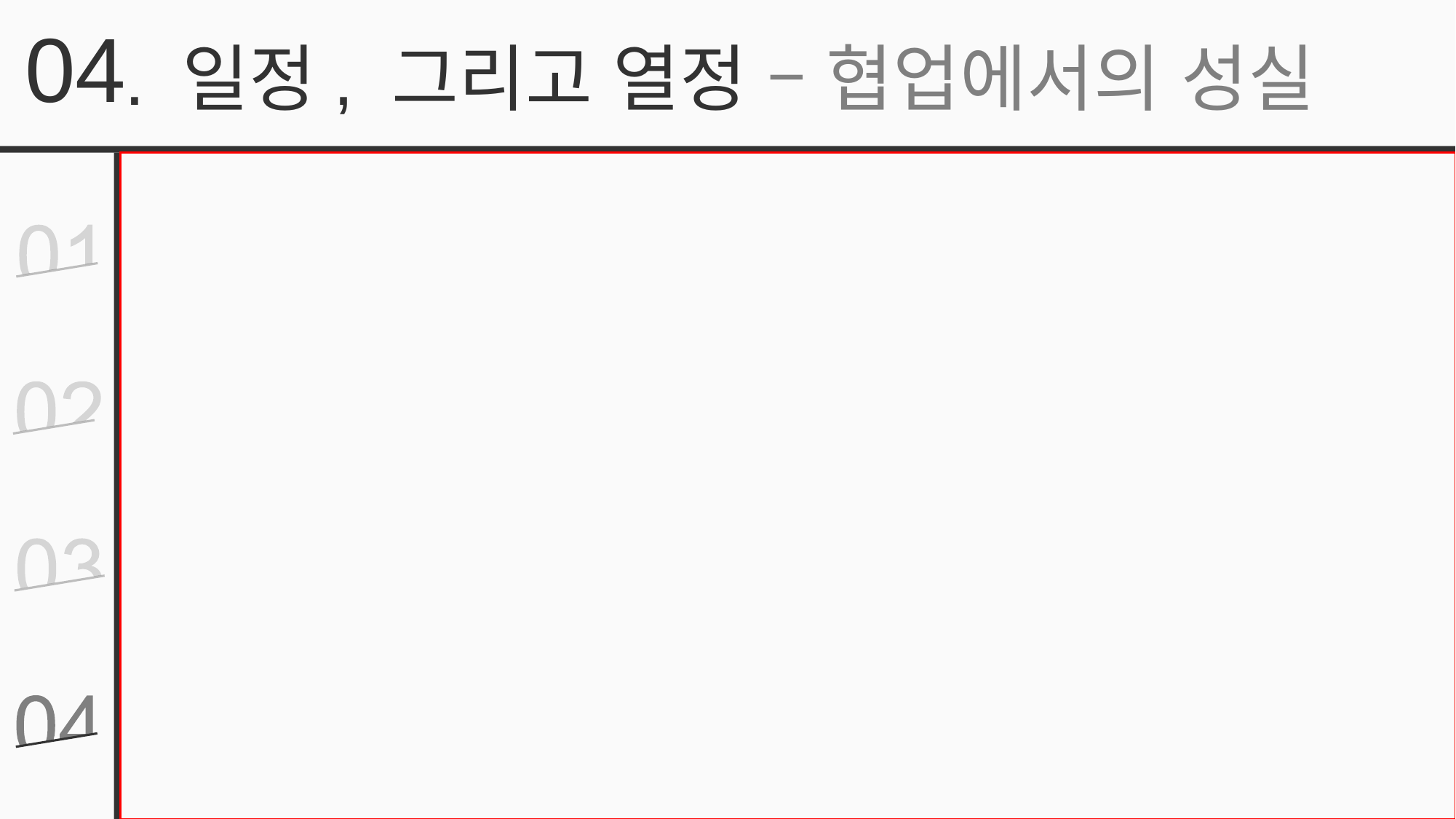

04
. 일정, 그리고 열정 – 협업에서의 성실